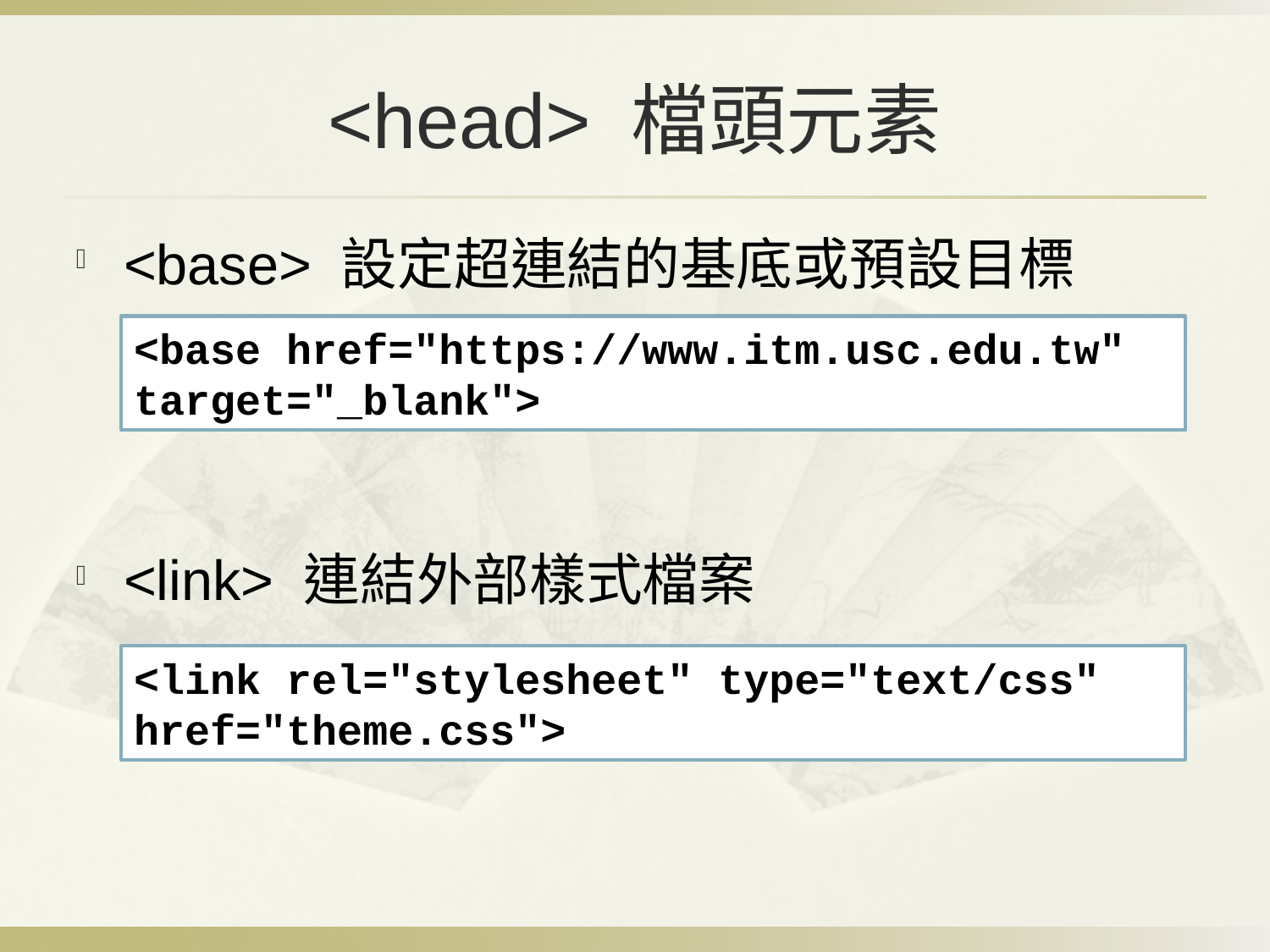

# <head> 檔頭元素
<base> 設定超連結的基底或預設目標

<link> 連結外部樣式檔案
<base href="https://www.itm.usc.edu.tw" target="_blank">
<link rel="stylesheet" type="text/css" href="theme.css">